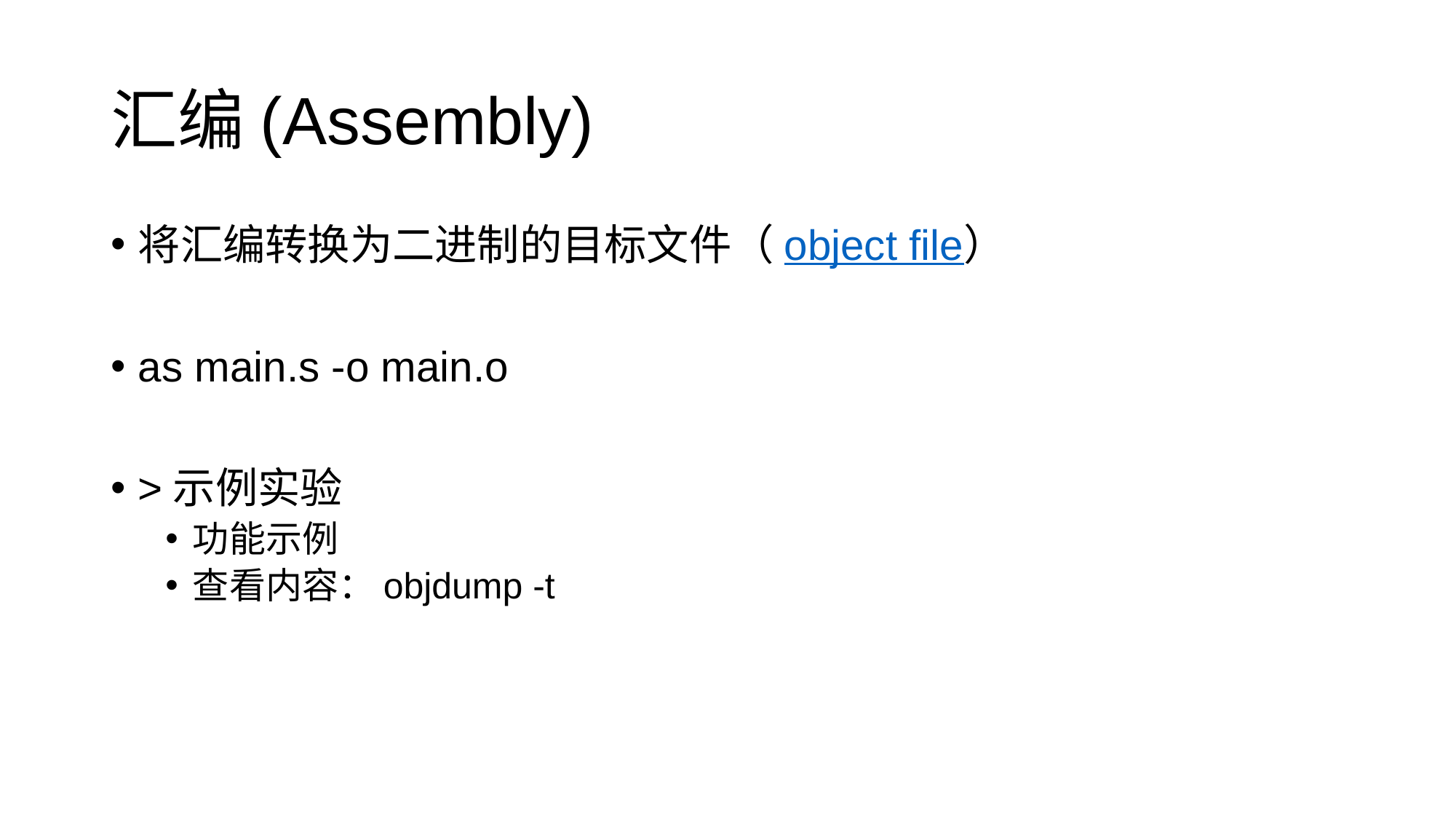

# 汇编(Assembly)
将汇编转换为二进制的目标文件（object file）

as main.s -o main.o

>示例实验
功能示例
查看内容：objdump -t